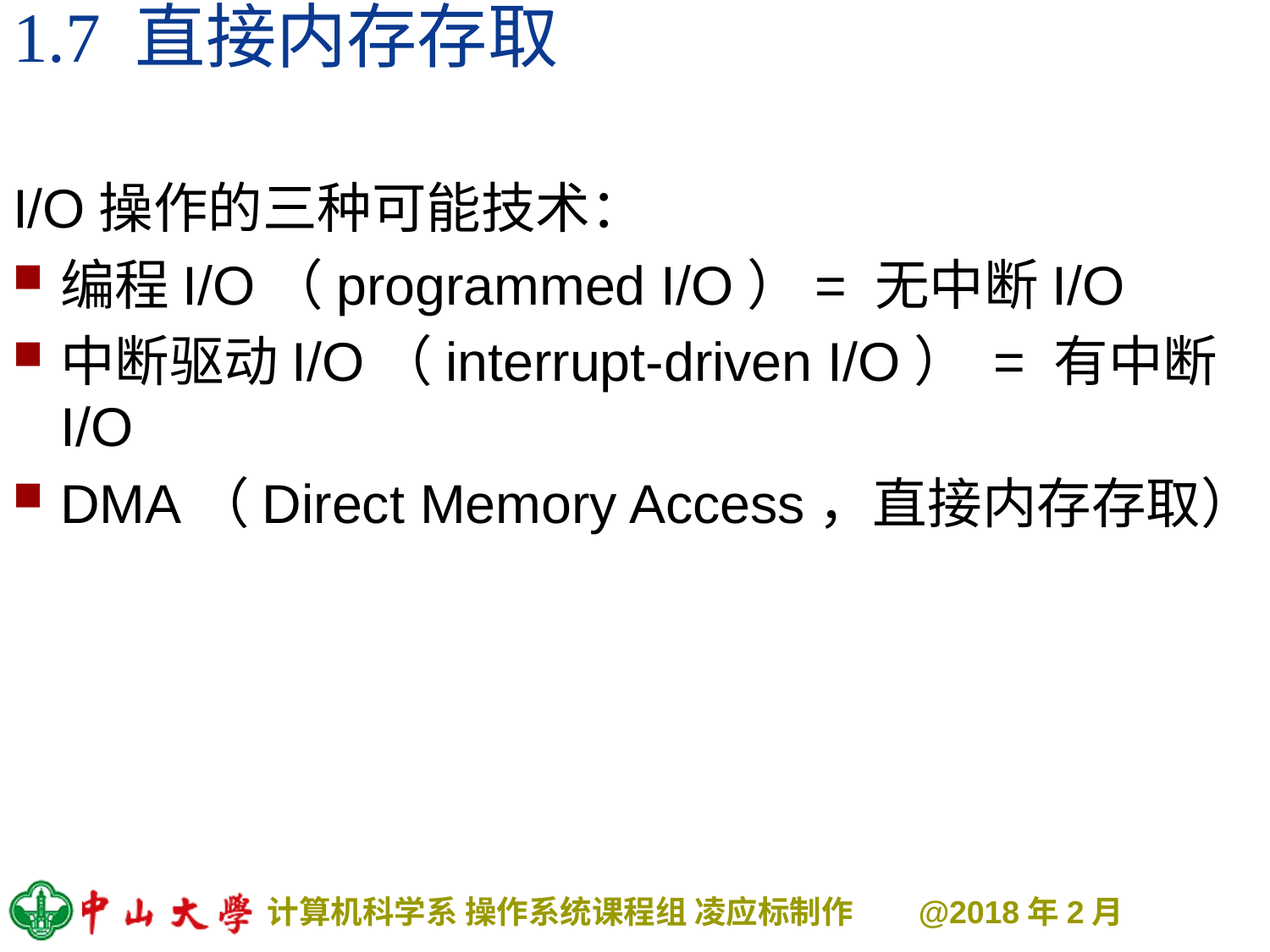

# 1.7 直接内存存取
I/O操作的三种可能技术：
编程I/O（programmed I/O）= 无中断I/O
中断驱动I/O（interrupt-driven I/O） = 有中断I/O
DMA（Direct Memory Access，直接内存存取）